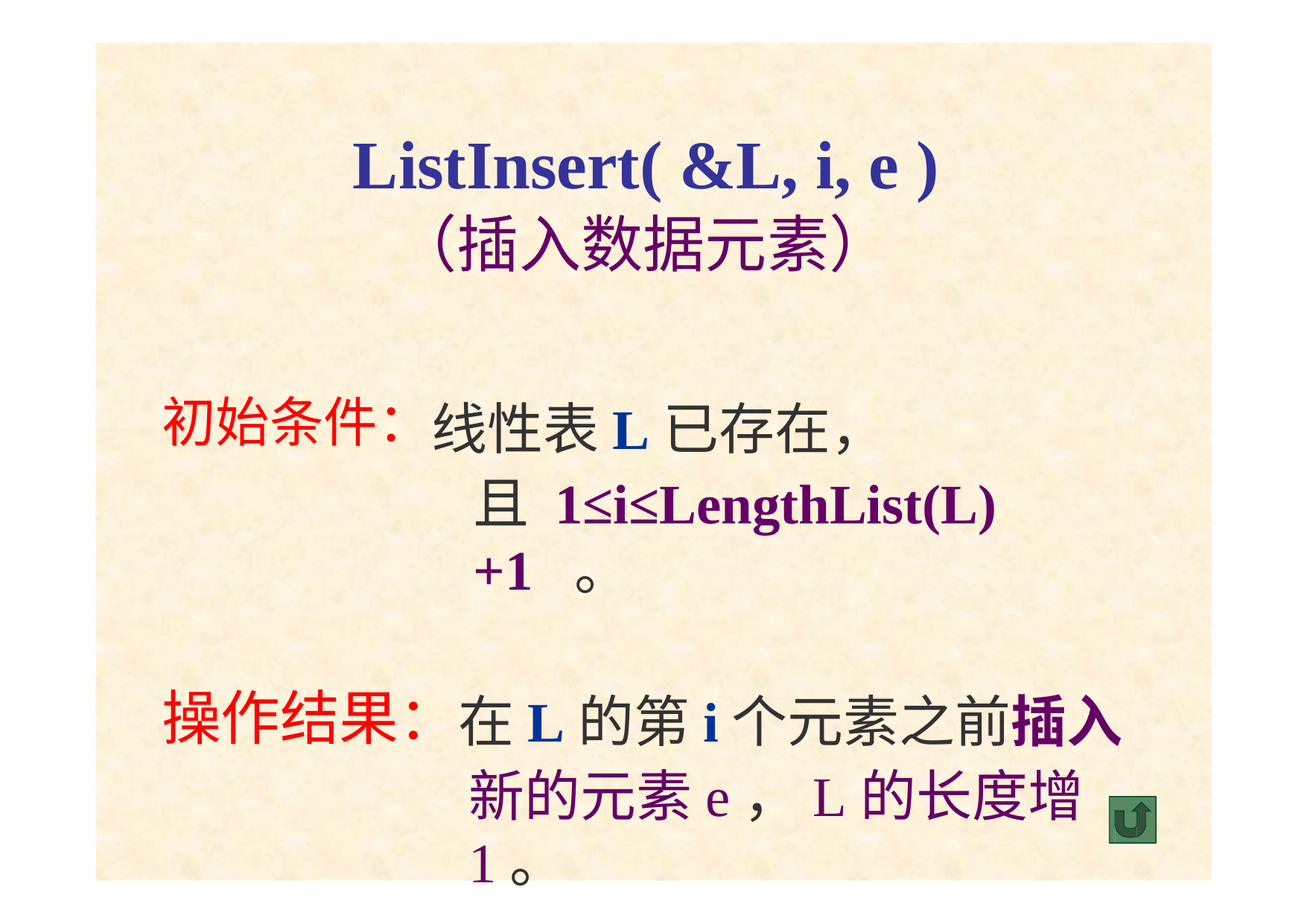

# ListInsert( &L, i, e )
（插入数据元素）
初始条件：线性表L已存在，
且 1≤i≤LengthList(L)+1 。

操作结果：在L的第i个元素之前插入
新的元素e，L的长度增1。